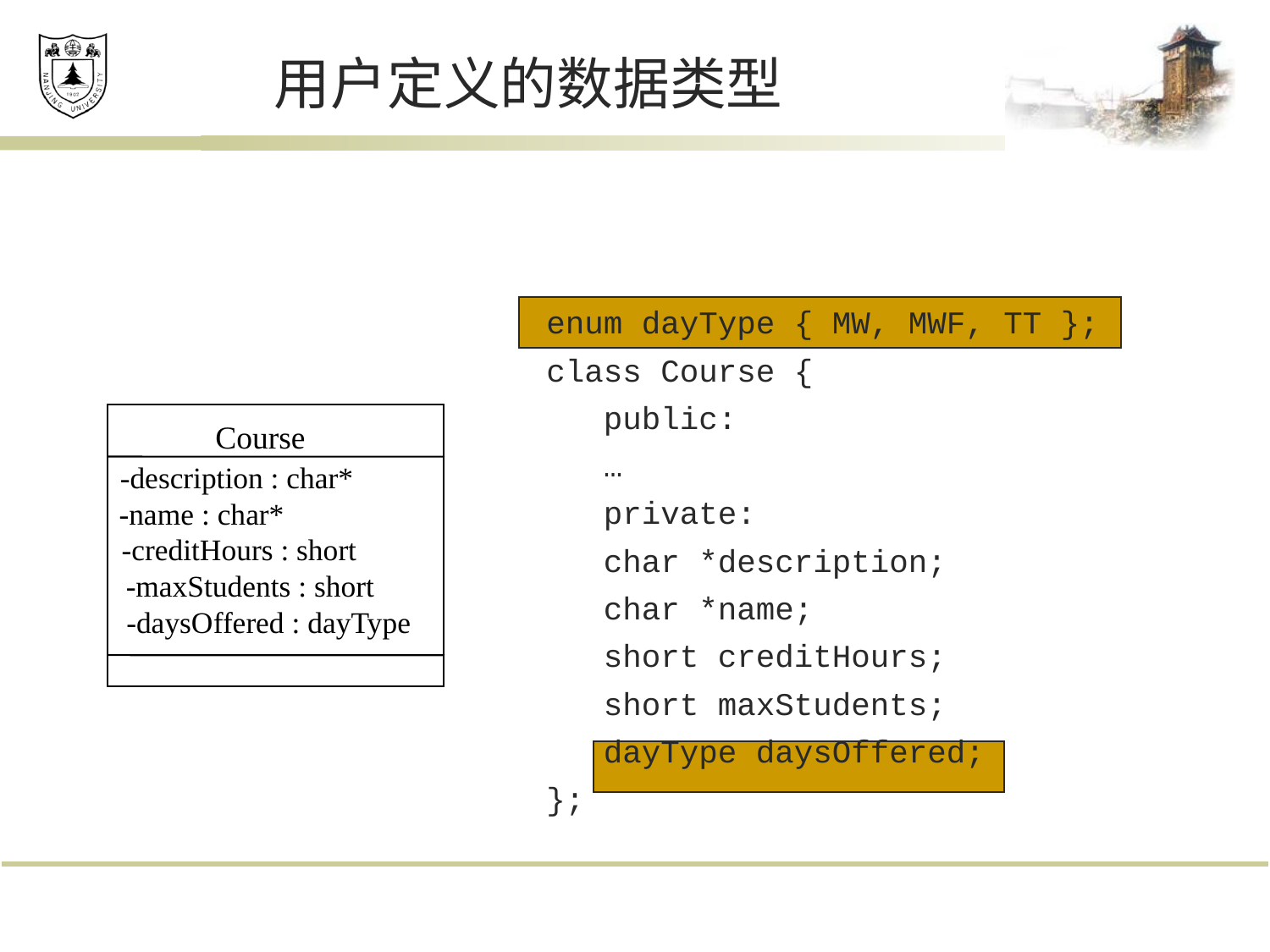

# 用户定义的数据类型

enum dayType { MW, MWF, TT };
class Course {
   public:
   …
   private:
   char *description;
   char *name;
   short creditHours;
   short maxStudents;
   dayType daysOffered;
};

Course
-description : char*
-name : char*
-creditHours : short
-maxStudents : short
-daysOffered : dayType